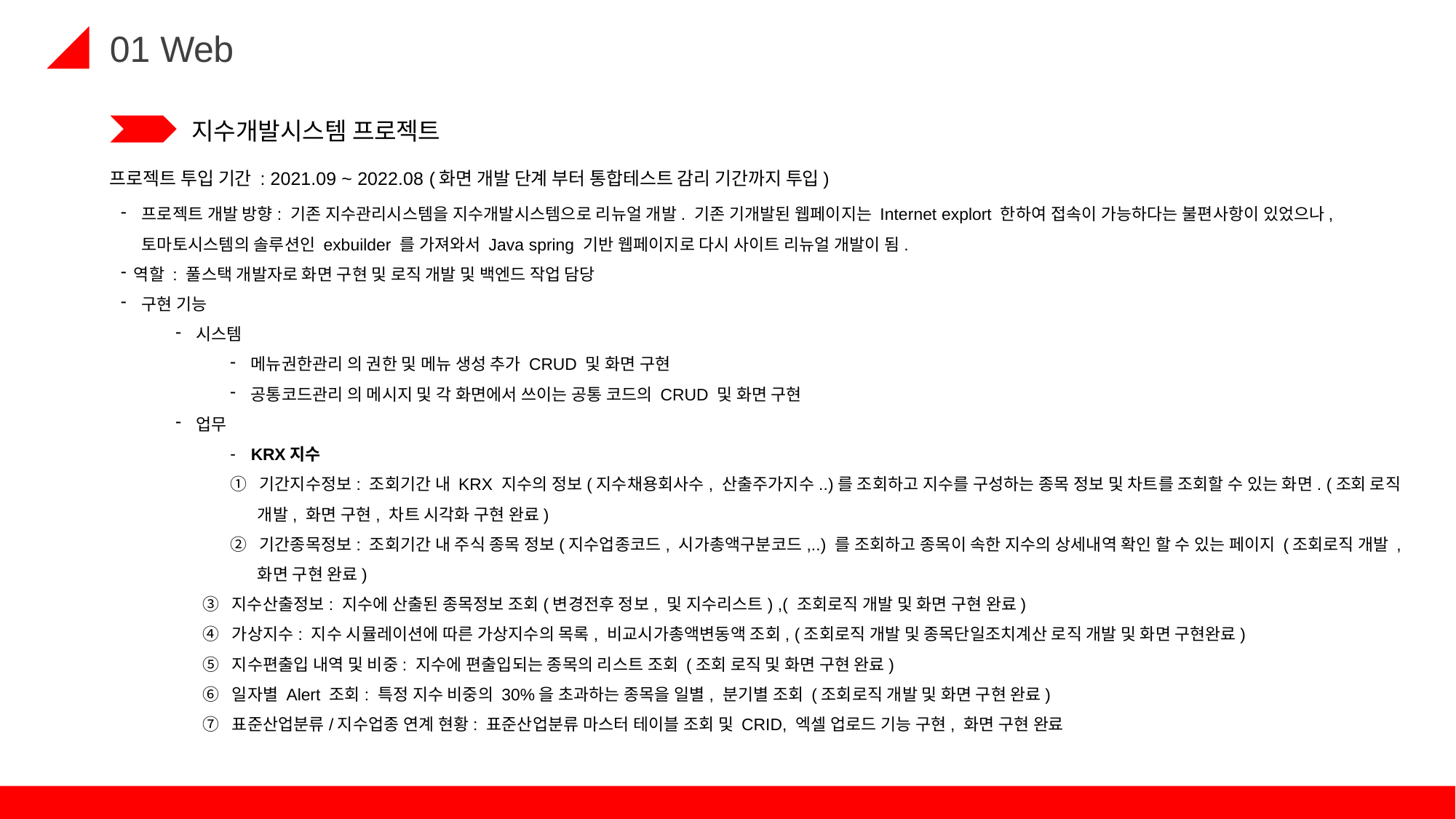

# 01 Web
지수개발시스템 프로젝트

프로젝트 투입 기간 : 2021.09 ~ 2022.08 (화면 개발 단계 부터 통합테스트 감리 기간까지 투입)

프로젝트 개발 방향: 기존 지수관리시스템을 지수개발시스템으로 리뉴얼 개발. 기존 기개발된 웹페이지는 Internet explort 한하여 접속이 가능하다는 불편사항이 있었으나,
토마토시스템의 솔루션인 exbuilder 를 가져와서 Java spring 기반 웹페이지로 다시 사이트 리뉴얼 개발이 됨.
역할 : 풀스택 개발자로 화면 구현 및 로직 개발 및 백엔드 작업 담당
구현 기능
시스템
메뉴권한관리 의 권한 및 메뉴 생성 추가 CRUD 및 화면 구현
공통코드관리 의 메시지 및 각 화면에서 쓰이는 공통 코드의 CRUD 및 화면 구현
업무
KRX지수
① 기간지수정보: 조회기간 내 KRX 지수의 정보(지수채용회사수, 산출주가지수..)를 조회하고 지수를 구성하는 종목 정보 및 차트를 조회할 수 있는 화면. (조회 로직 개발, 화면 구현, 차트 시각화 구현 완료)
② 기간종목정보: 조회기간 내 주식 종목 정보(지수업종코드, 시가총액구분코드,..) 를 조회하고 종목이 속한 지수의 상세내역 확인 할 수 있는 페이지 (조회로직 개발 , 화면 구현 완료)
③ 지수산출정보: 지수에 산출된 종목정보 조회(변경전후 정보, 및 지수리스트) ,( 조회로직 개발 및 화면 구현 완료)
④ 가상지수: 지수 시뮬레이션에 따른 가상지수의 목록, 비교시가총액변동액 조회, (조회로직 개발 및 종목단일조치계산 로직 개발 및 화면 구현완료)
⑤ 지수편출입 내역 및 비중: 지수에 편출입되는 종목의 리스트 조회 (조회 로직 및 화면 구현 완료)
⑥ 일자별 Alert 조회: 특정 지수 비중의 30%을 초과하는 종목을 일별, 분기별 조회 (조회로직 개발 및 화면 구현 완료)
⑦ 표준산업분류/지수업종 연계 현황: 표준산업분류 마스터 테이블 조회 및 CRID, 엑셀 업로드 기능 구현, 화면 구현 완료